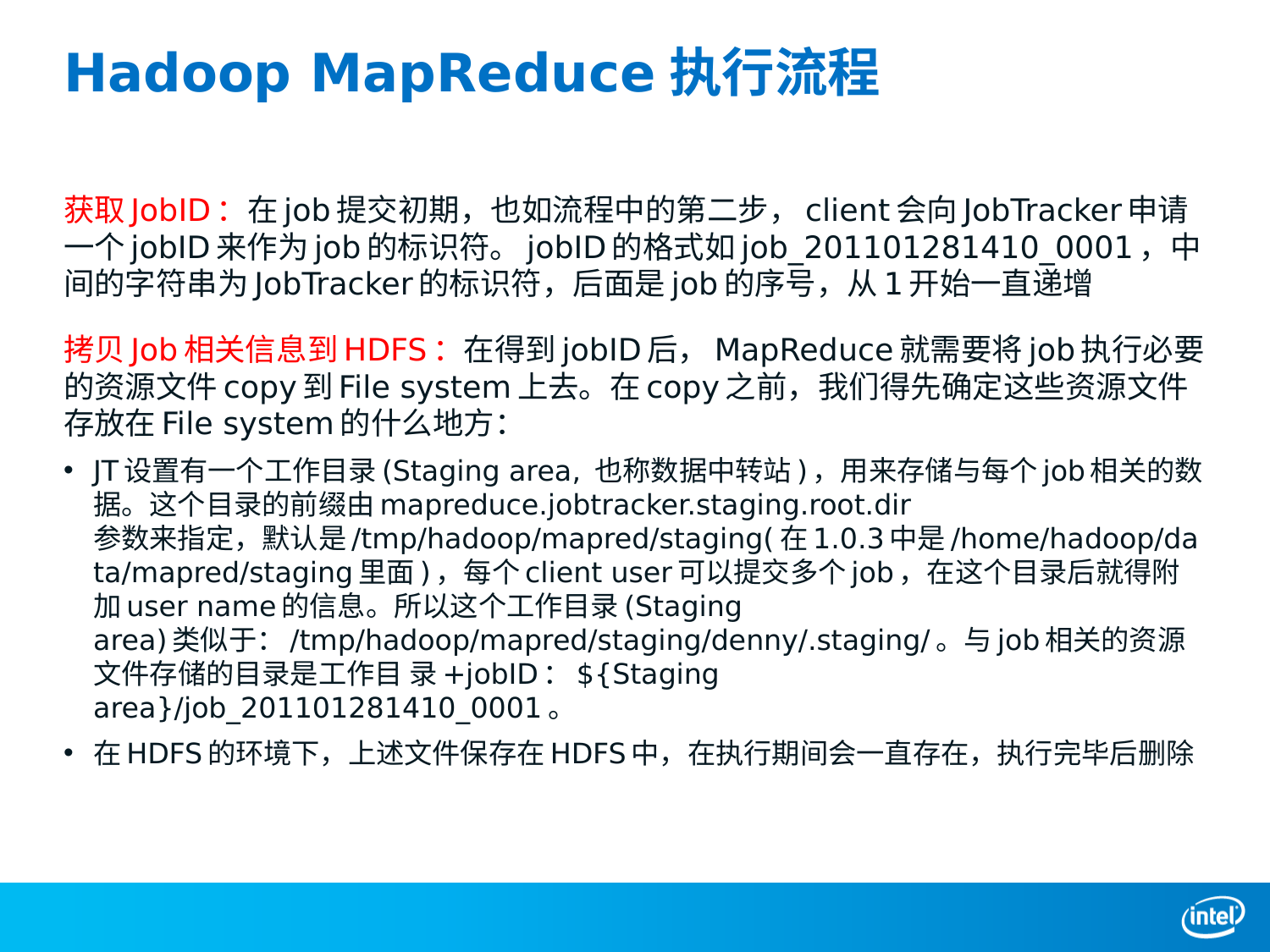

# Hadoop MapReduce执行流程
获取JobID：在job提交初期，也如流程中的第二步，client会向JobTracker申请一个jobID来作为job的标识符。jobID的格式如job_201101281410_0001，中间的字符串为JobTracker的标识符，后面是job的序号，从1开始一直递增
拷贝Job相关信息到HDFS：在得到jobID后，MapReduce就需要将job执行必要的资源文件copy到File system上去。在copy之前，我们得先确定这些资源文件存放在File system的什么地方：
JT设置有一个工作目录(Staging area, 也称数据中转站)，用来存储与每个job相关的数据。这个目录的前缀由mapreduce.jobtracker.staging.root.dir 参数来指定，默认是/tmp/hadoop/mapred/staging(在1.0.3中是/home/hadoop/data/mapred/staging里面)，每个client user可以提交多个job，在这个目录后就得附加user name的信息。所以这个工作目录(Staging area)类似于：/tmp/hadoop/mapred/staging/denny/.staging/。与job相关的资源文件存储的目录是工作目 录+jobID：${Staging area}/job_201101281410_0001。
在HDFS的环境下，上述文件保存在HDFS中，在执行期间会一直存在，执行完毕后删除